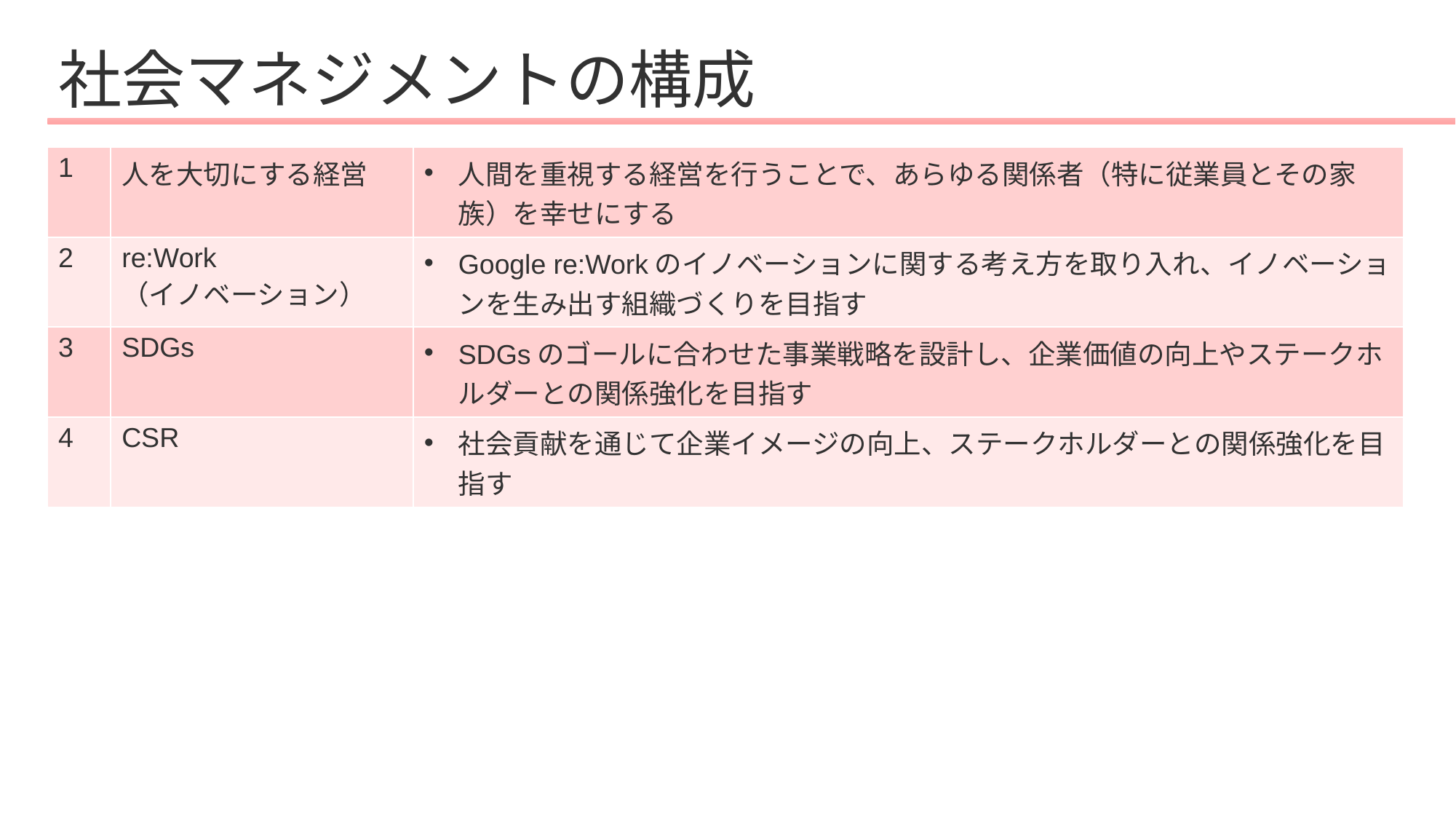

# 社会マネジメントの構成
| 1 | 人を大切にする経営 | 人間を重視する経営を行うことで、あらゆる関係者（特に従業員とその家族）を幸せにする |
| --- | --- | --- |
| 2 | re:Work （イノベーション） | Google re:Workのイノベーションに関する考え方を取り入れ、イノベーションを生み出す組織づくりを目指す |
| 3 | SDGs | SDGsのゴールに合わせた事業戦略を設計し、企業価値の向上やステークホルダーとの関係強化を目指す |
| 4 | CSR | 社会貢献を通じて企業イメージの向上、ステークホルダーとの関係強化を目指す |
107